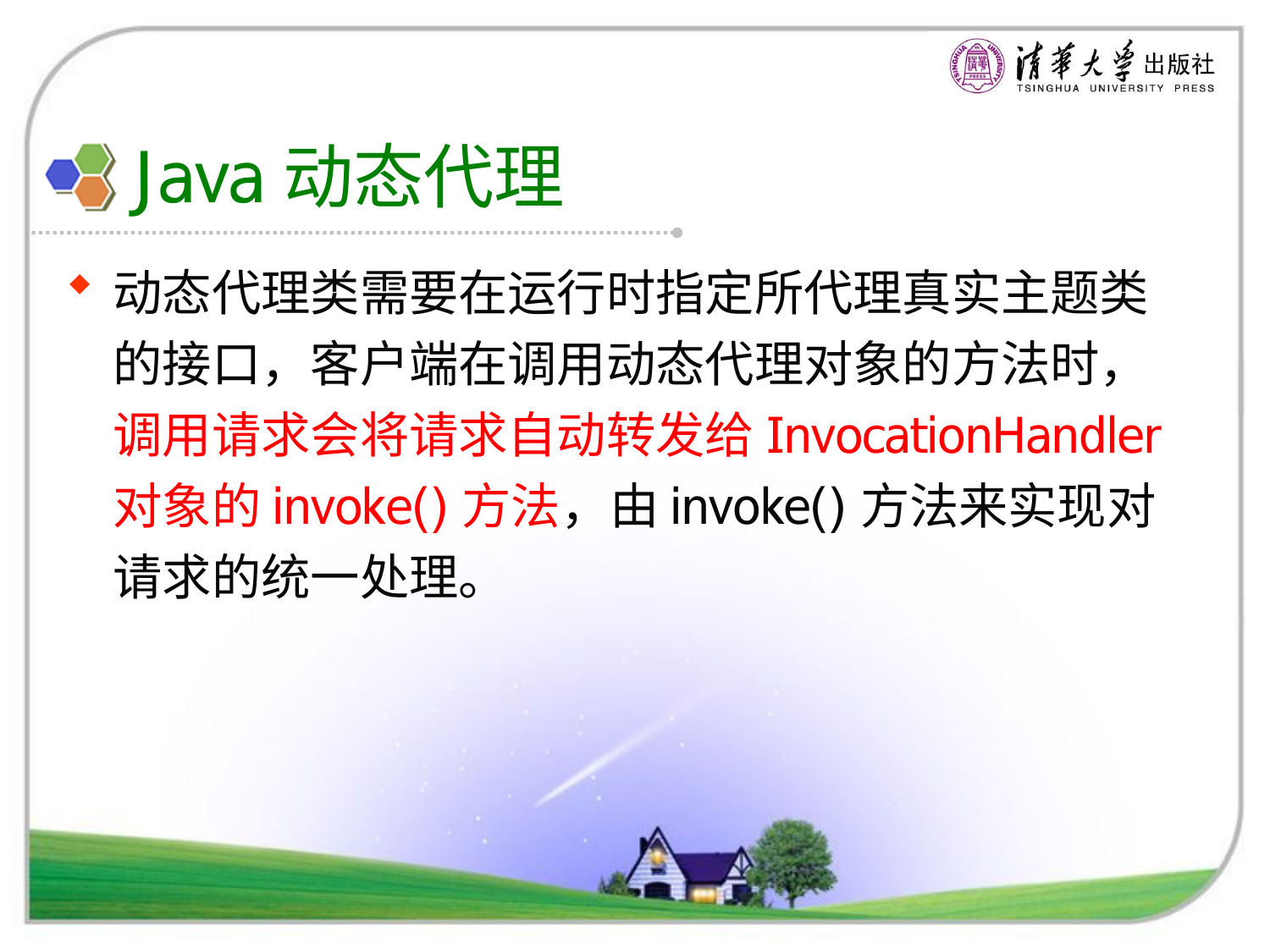

# Java动态代理
动态代理类需要在运行时指定所代理真实主题类的接口，客户端在调用动态代理对象的方法时，调用请求会将请求自动转发给InvocationHandler对象的invoke()方法，由invoke()方法来实现对请求的统一处理。